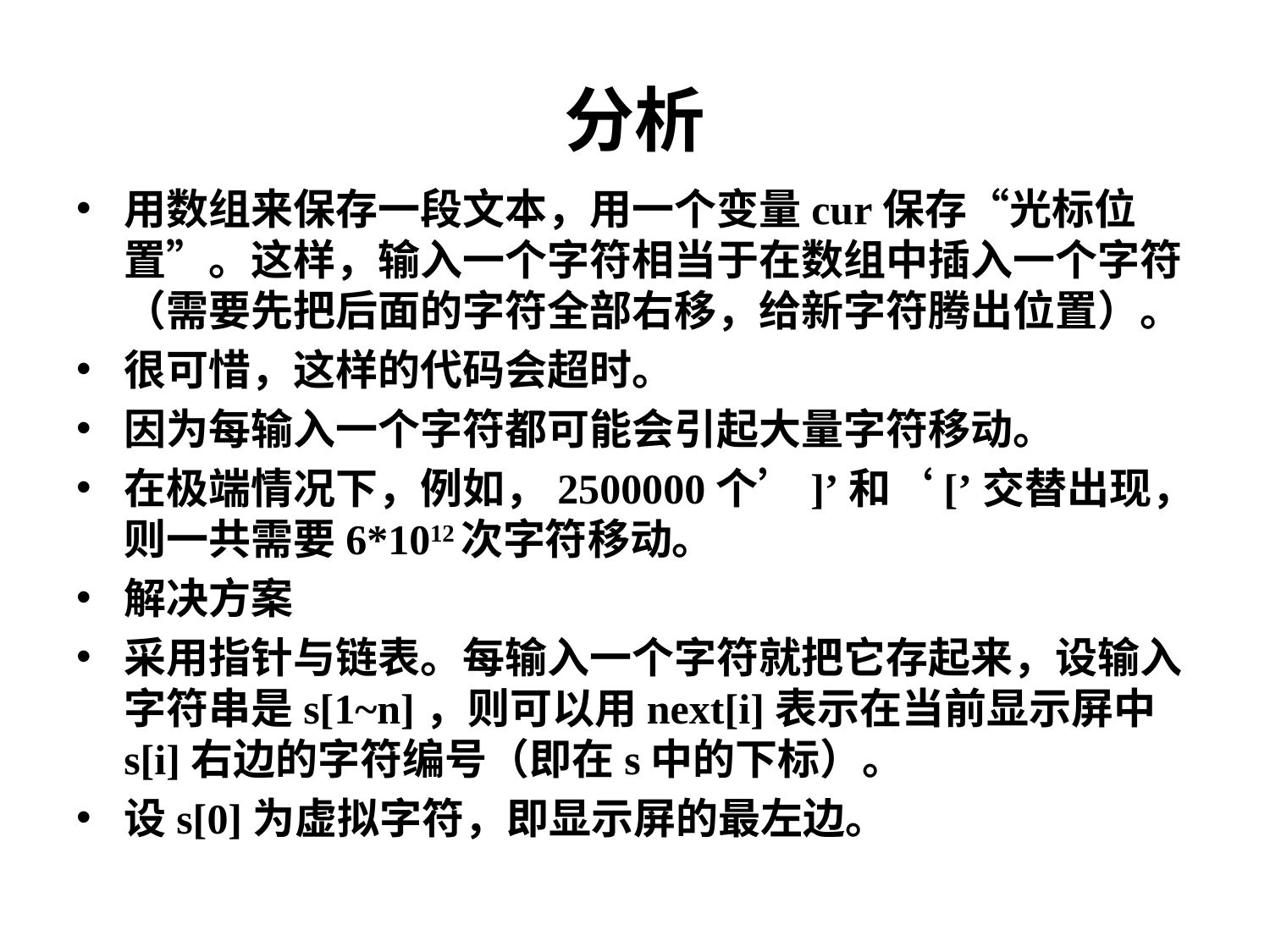

# 分析
用数组来保存一段文本，用一个变量cur保存“光标位置”。这样，输入一个字符相当于在数组中插入一个字符（需要先把后面的字符全部右移，给新字符腾出位置）。
很可惜，这样的代码会超时。
因为每输入一个字符都可能会引起大量字符移动。
在极端情况下，例如，2500000个’]’和‘[’交替出现，则一共需要6*1012次字符移动。
解决方案
采用指针与链表。每输入一个字符就把它存起来，设输入字符串是s[1~n]，则可以用next[i]表示在当前显示屏中s[i]右边的字符编号（即在s中的下标）。
设s[0]为虚拟字符，即显示屏的最左边。